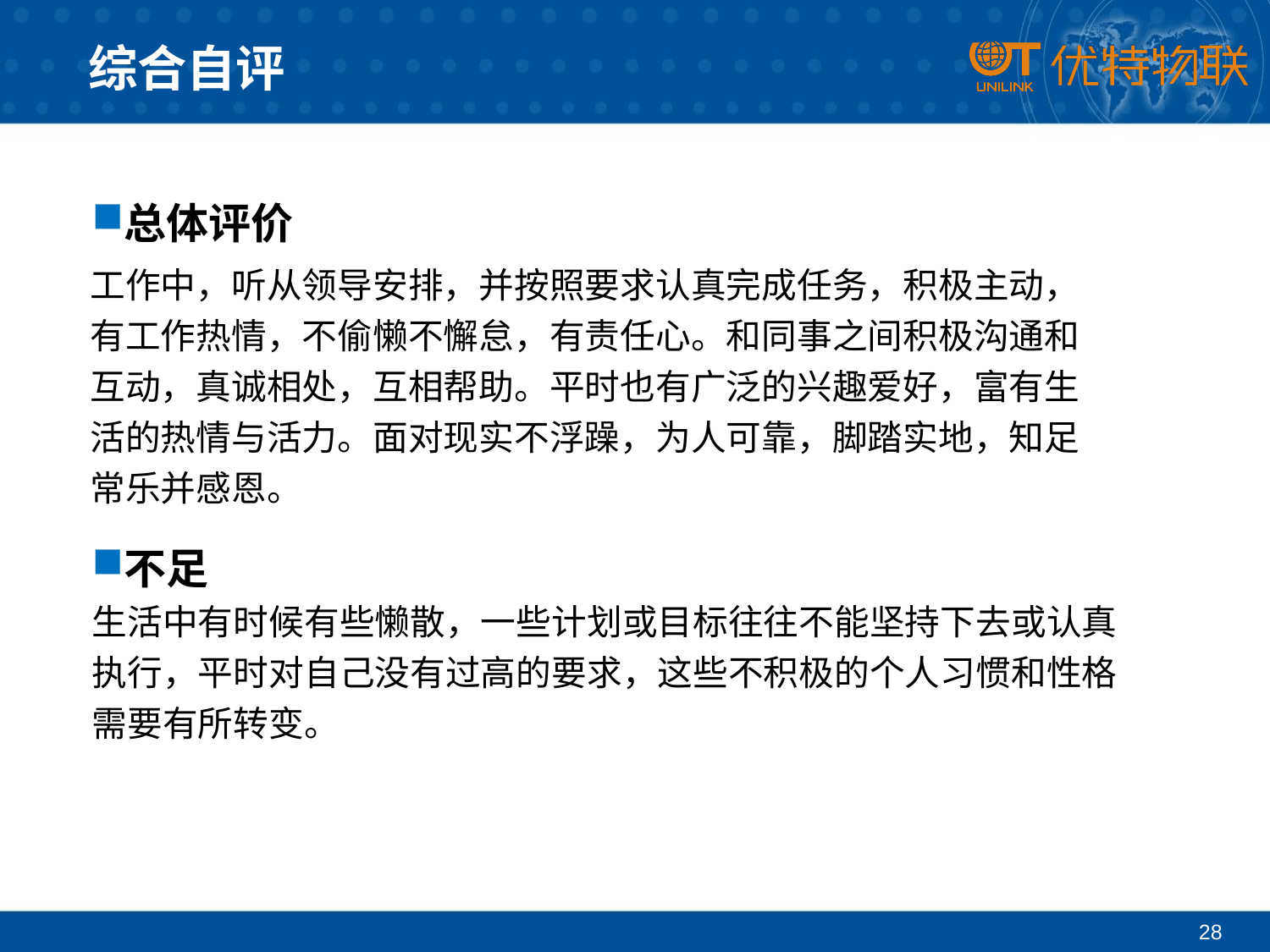

# 综合自评
总体评价

工作中，听从领导安排，并按照要求认真完成任务，积极主动，有工作热情，不偷懒不懈怠，有责任心。和同事之间积极沟通和互动，真诚相处，互相帮助。平时也有广泛的兴趣爱好，富有生活的热情与活力。面对现实不浮躁，为人可靠，脚踏实地，知足常乐并感恩。
不足

生活中有时候有些懒散，一些计划或目标往往不能坚持下去或认真执行，平时对自己没有过高的要求，这些不积极的个人习惯和性格需要有所转变。
28